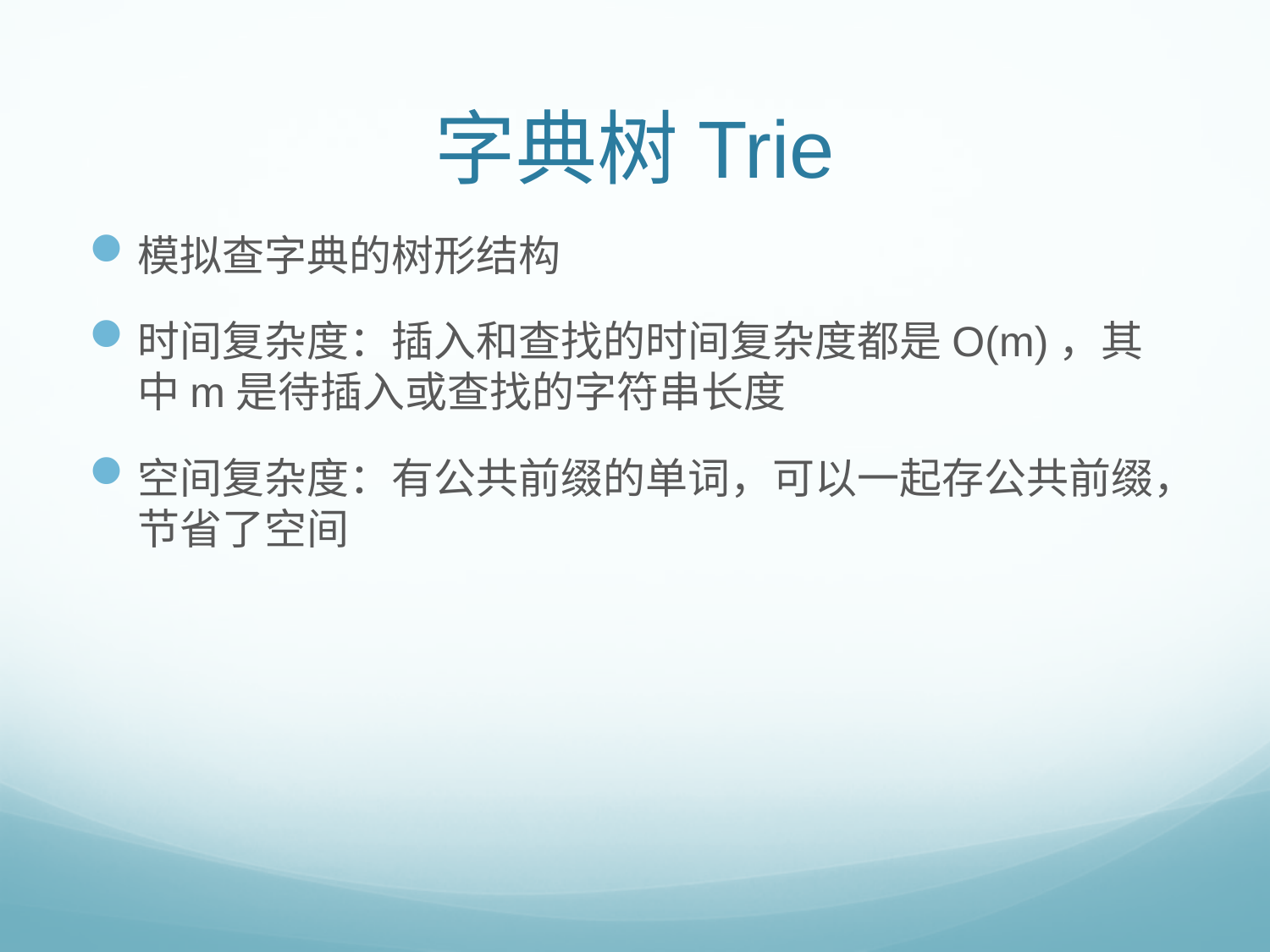

# 字典树Trie
模拟查字典的树形结构
时间复杂度：插入和查找的时间复杂度都是O(m)，其中m是待插入或查找的字符串长度
空间复杂度：有公共前缀的单词，可以一起存公共前缀，节省了空间